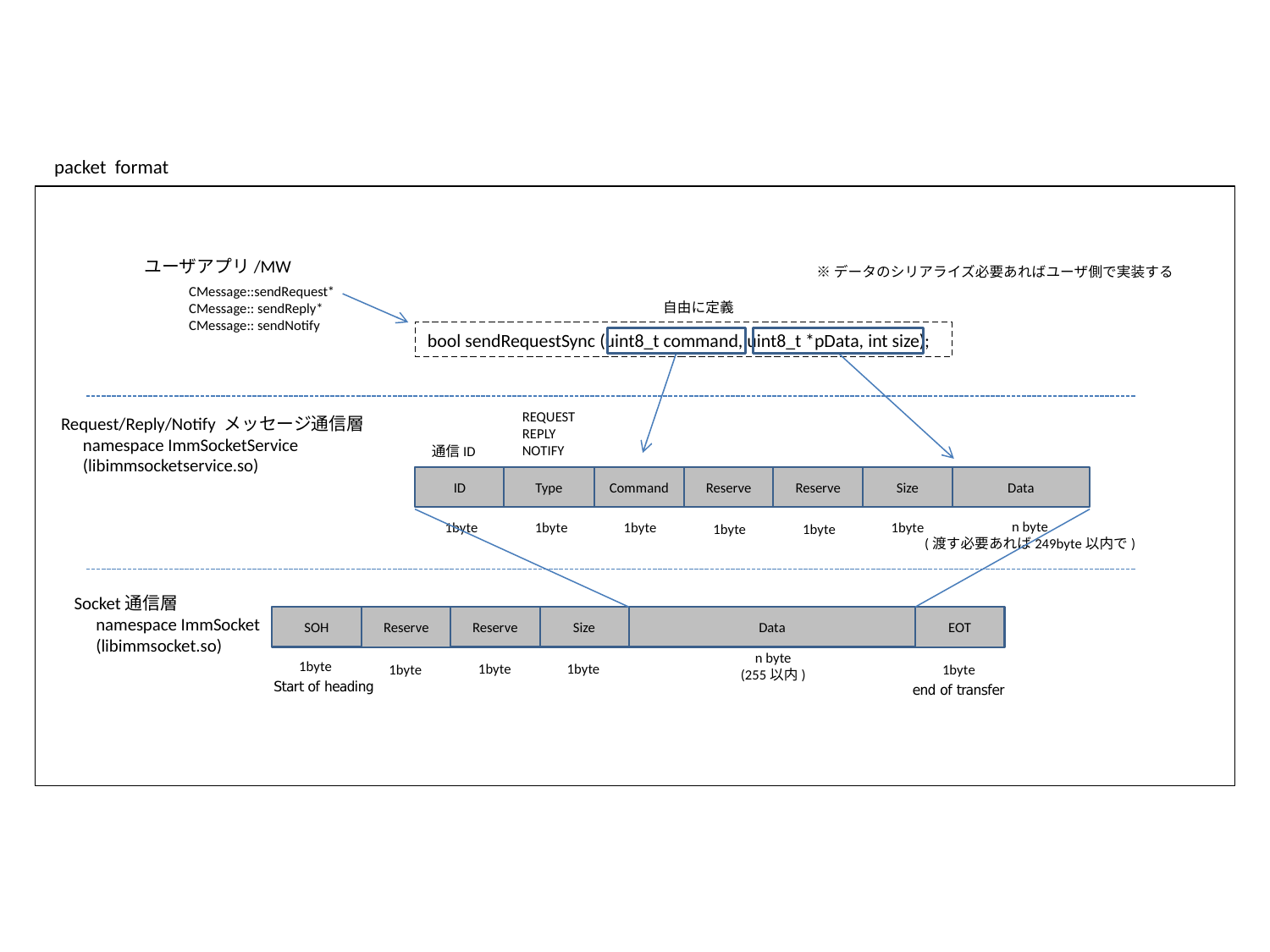

packet  format

ユーザアプリ/MW
※データのシリアライズ必要あればユーザ側で実装する
CMessage::sendRequest*
CMessage:: sendReply*
CMessage:: sendNotify
自由に定義
bool sendRequestSync (uint8_t command, uint8_t *pData, int size);

REQUEST
REPLY
NOTIFY
Request/Reply/Notify メッセージ通信層
　namespace ImmSocketService
　(libimmsocketservice.so)
通信ID
ID
Size
Type
Command
Data
Reserve
Reserve
1byte
1byte
1byte
1byte
1byte
1byte
n byte
(渡す必要あれば249byte以内で)
Socket通信層
　namespace ImmSocket
　(libimmsocket.so)
Reserve
Reserve
SOH
Size
Data
EOT
1byte
n byte
(255以内)
1byte
1byte
1byte
1byte
Start of heading
end of transfer